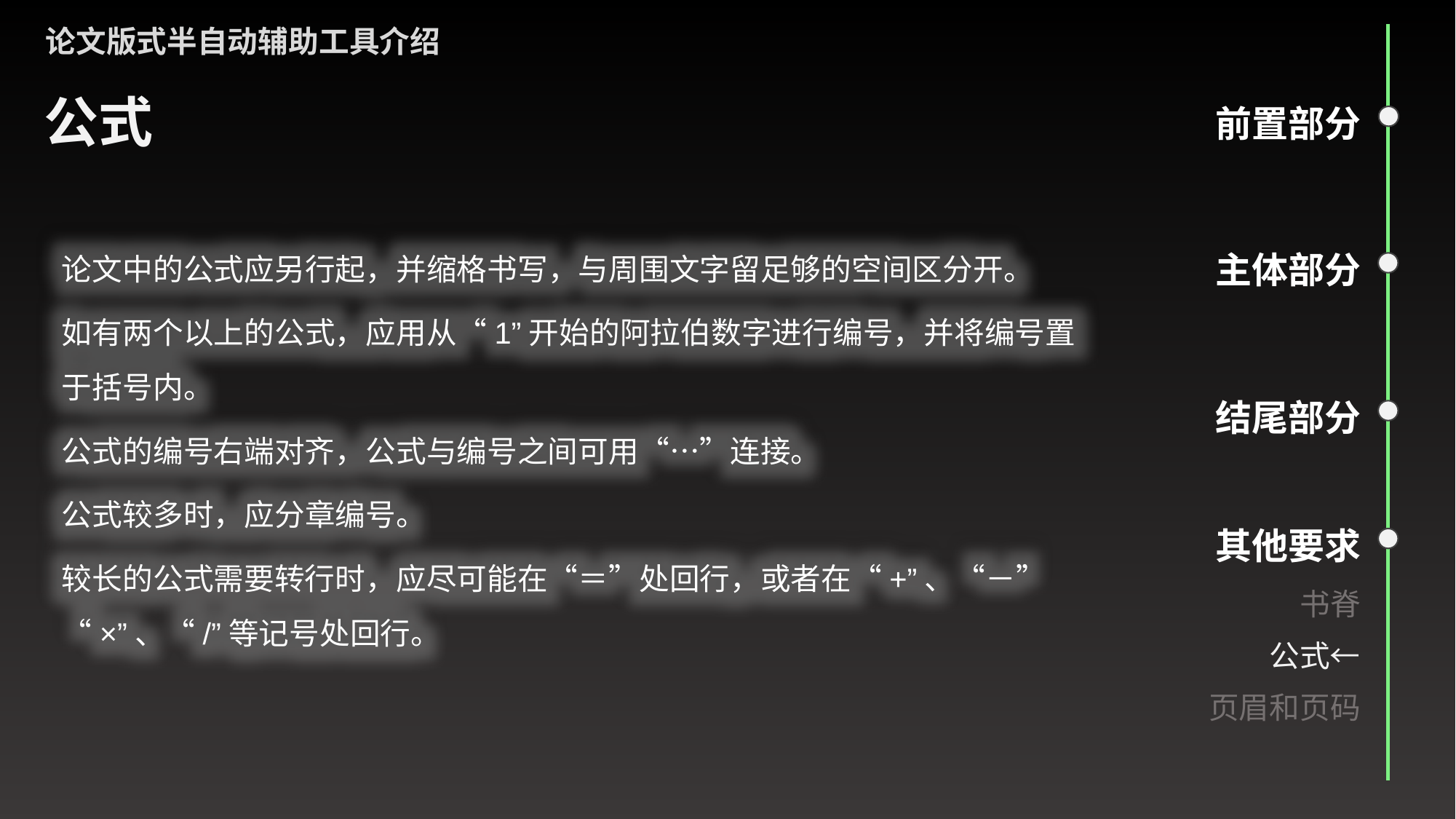

论文版式半自动辅助工具介绍
公式
前置部分

论文中的公式应另行起，并缩格书写，与周围文字留足够的空间区分开。
如有两个以上的公式，应用从“1”开始的阿拉伯数字进行编号，并将编号置于括号内。
公式的编号右端对齐，公式与编号之间可用“…”连接。
公式较多时，应分章编号。
较长的公式需要转行时，应尽可能在“＝”处回行，或者在“+”、“－”“×”、“/”等记号处回行。
主体部分

结尾部分

其他要求

书脊
公式←
页眉和页码